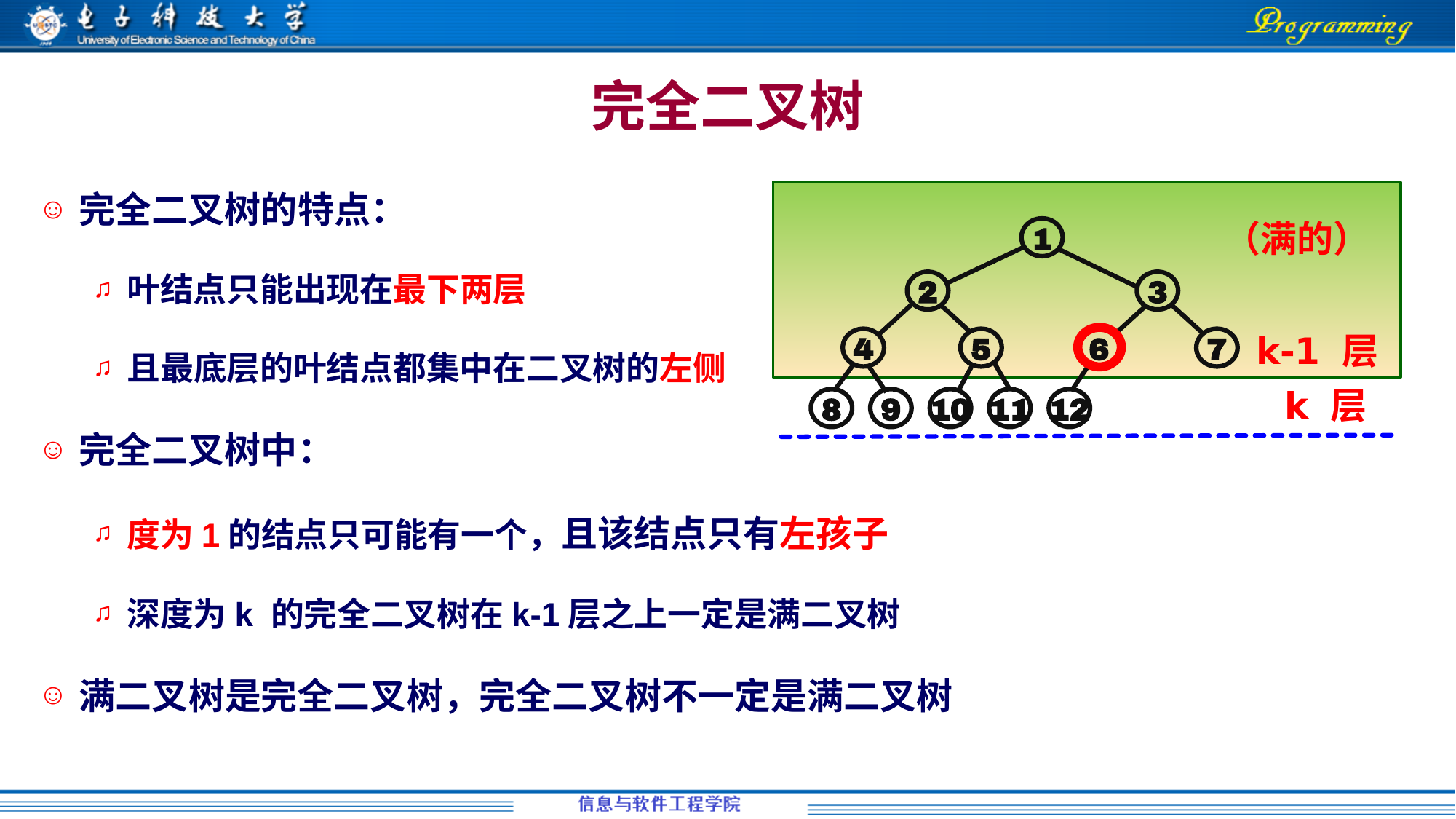

# 完全二叉树
完全二叉树的特点：
叶结点只能出现在最下两层
且最底层的叶结点都集中在二叉树的左侧
完全二叉树中：
度为1的结点只可能有一个，且该结点只有左孩子
深度为k 的完全二叉树在k-1层之上一定是满二叉树
满二叉树是完全二叉树，完全二叉树不一定是满二叉树

（满的）
1

2
3

4
5
6
7

8
9
10
11
12
k-1 层

k 层